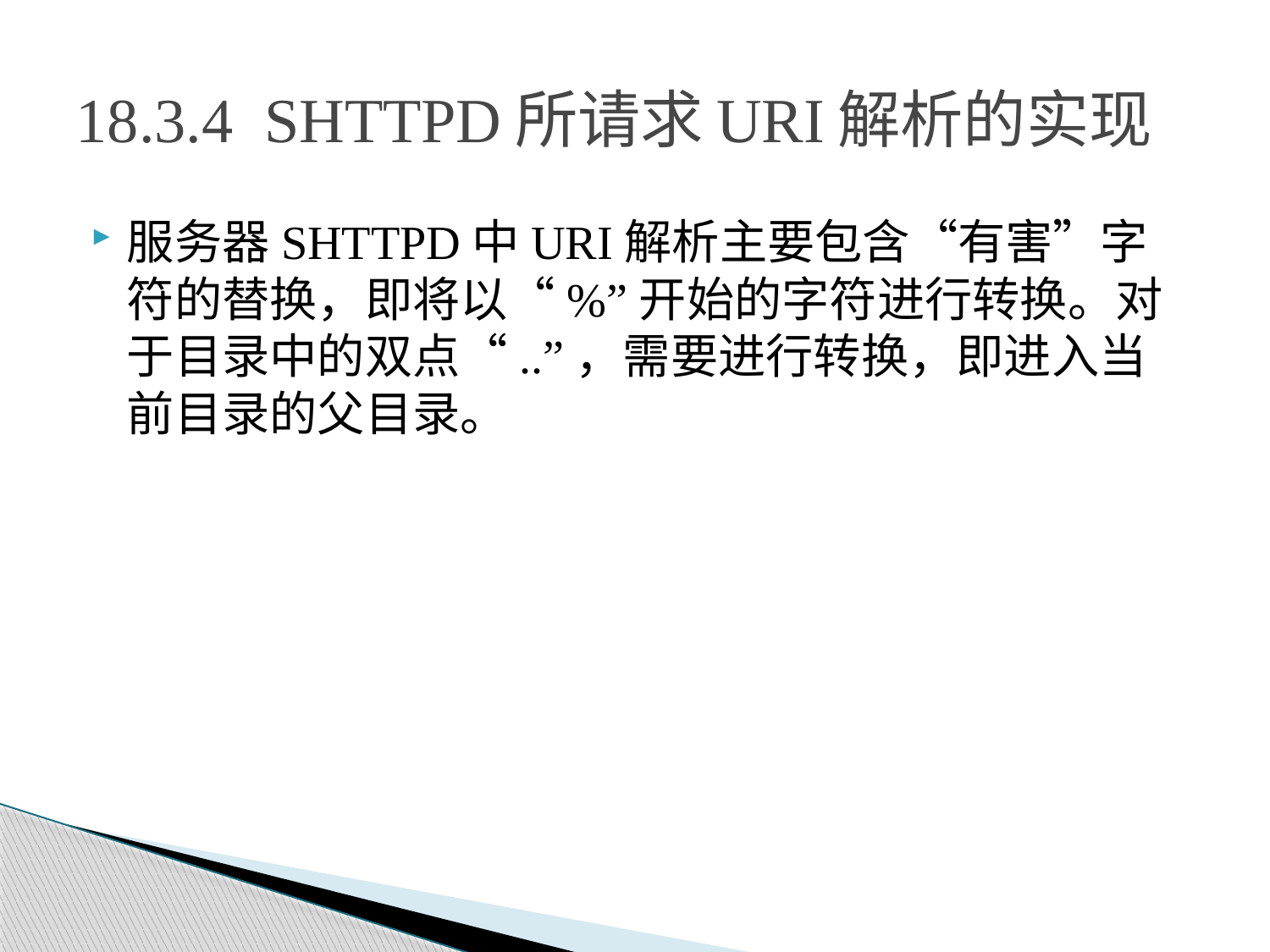

# 18.3.4  SHTTPD所请求URI解析的实现
服务器SHTTPD中URI解析主要包含“有害”字符的替换，即将以“%”开始的字符进行转换。对于目录中的双点“..”，需要进行转换，即进入当前目录的父目录。